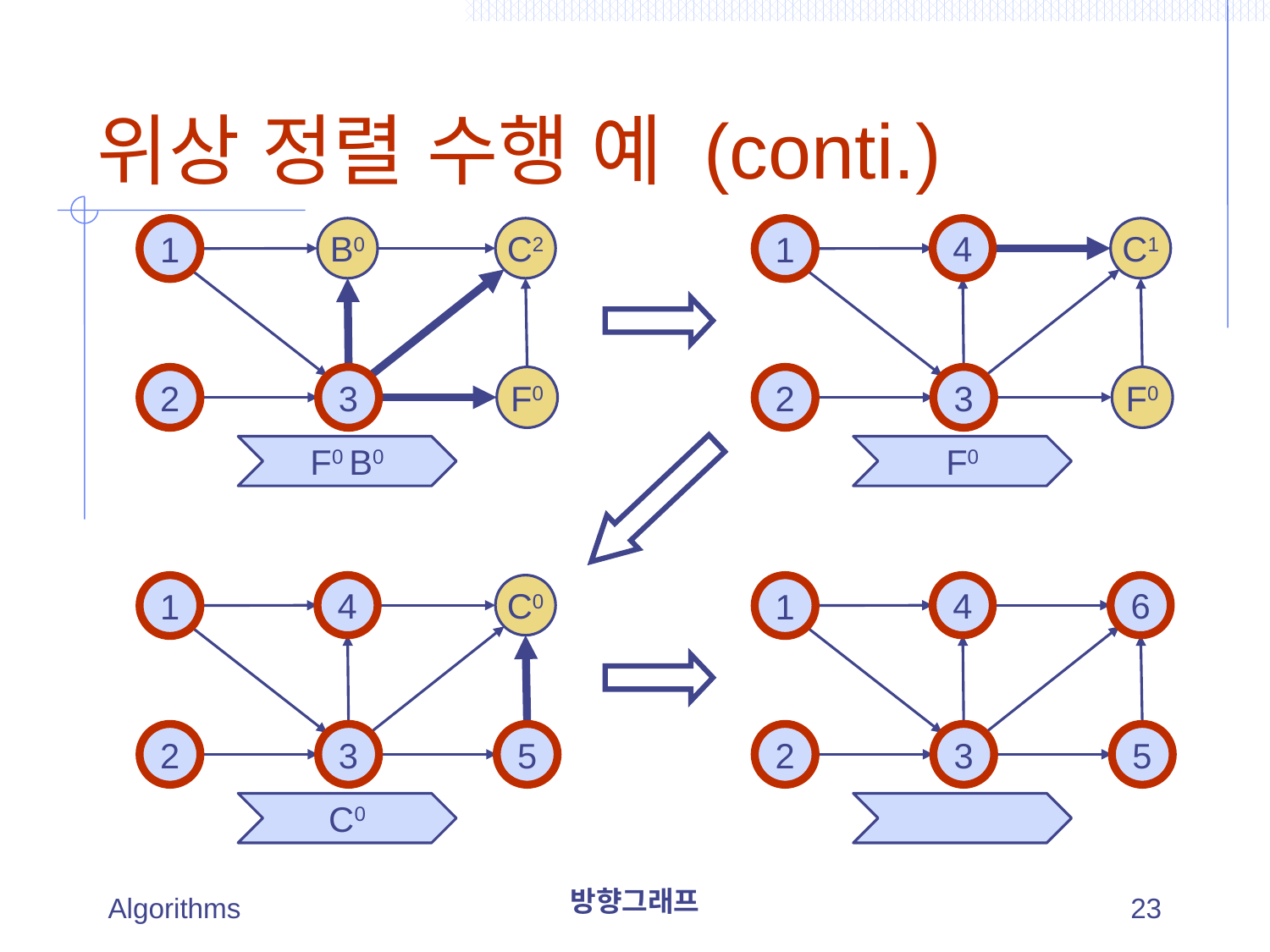

# 위상 정렬 수행 예 (conti.)
1
B0
C2
1
4
C1

2
3
F0
2
3
F0
F0 B0
F0

1
4
C0
1
4
6

2
3
5
2
3
5
C0

Algorithms
방향그래프
23